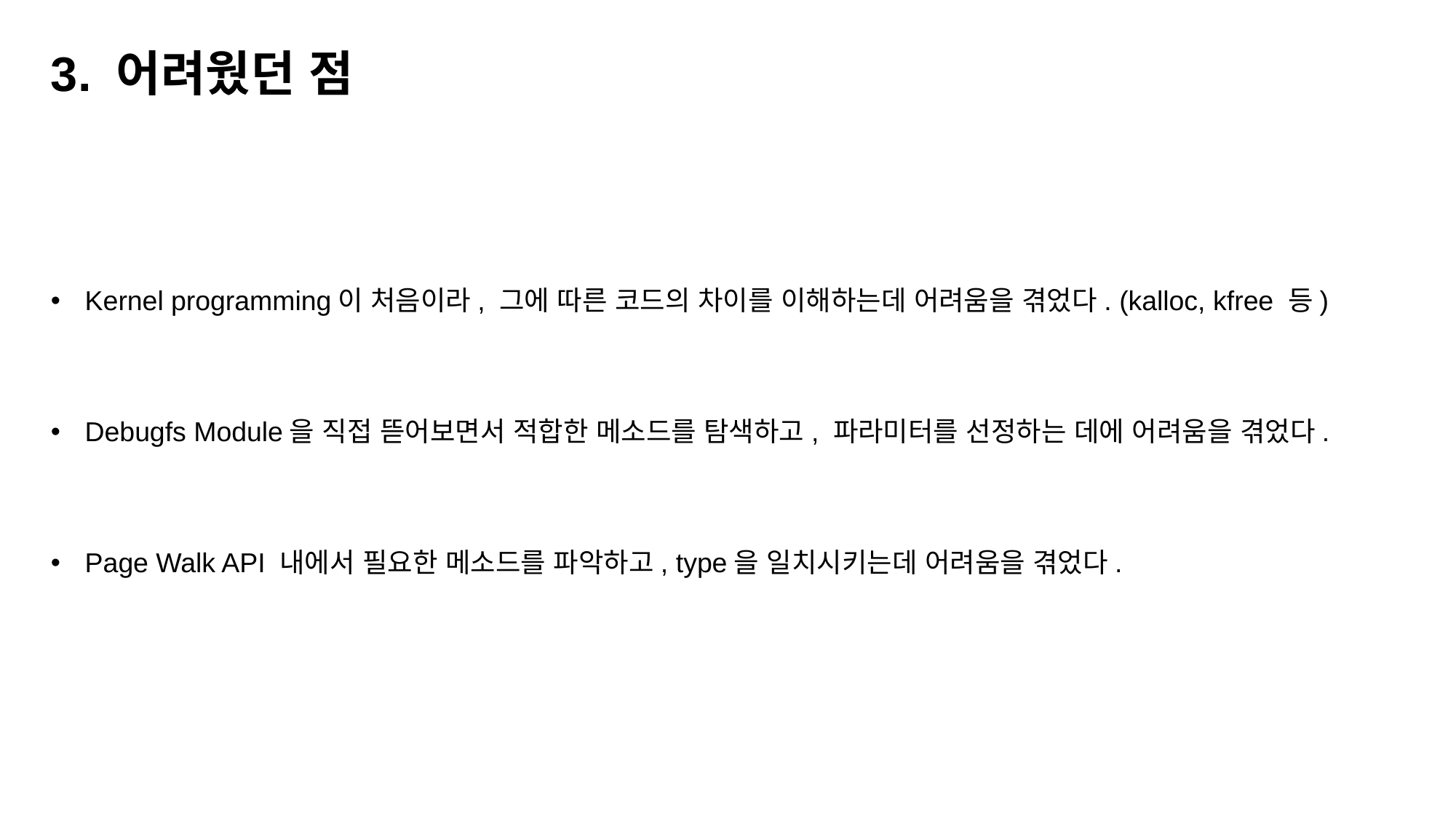

3. 어려웠던 점
Kernel programming이 처음이라, 그에 따른 코드의 차이를 이해하는데 어려움을 겪었다. (kalloc, kfree 등)

Debugfs Module을 직접 뜯어보면서 적합한 메소드를 탐색하고, 파라미터를 선정하는 데에 어려움을 겪었다.

Page Walk API 내에서 필요한 메소드를 파악하고, type을 일치시키는데 어려움을 겪었다.